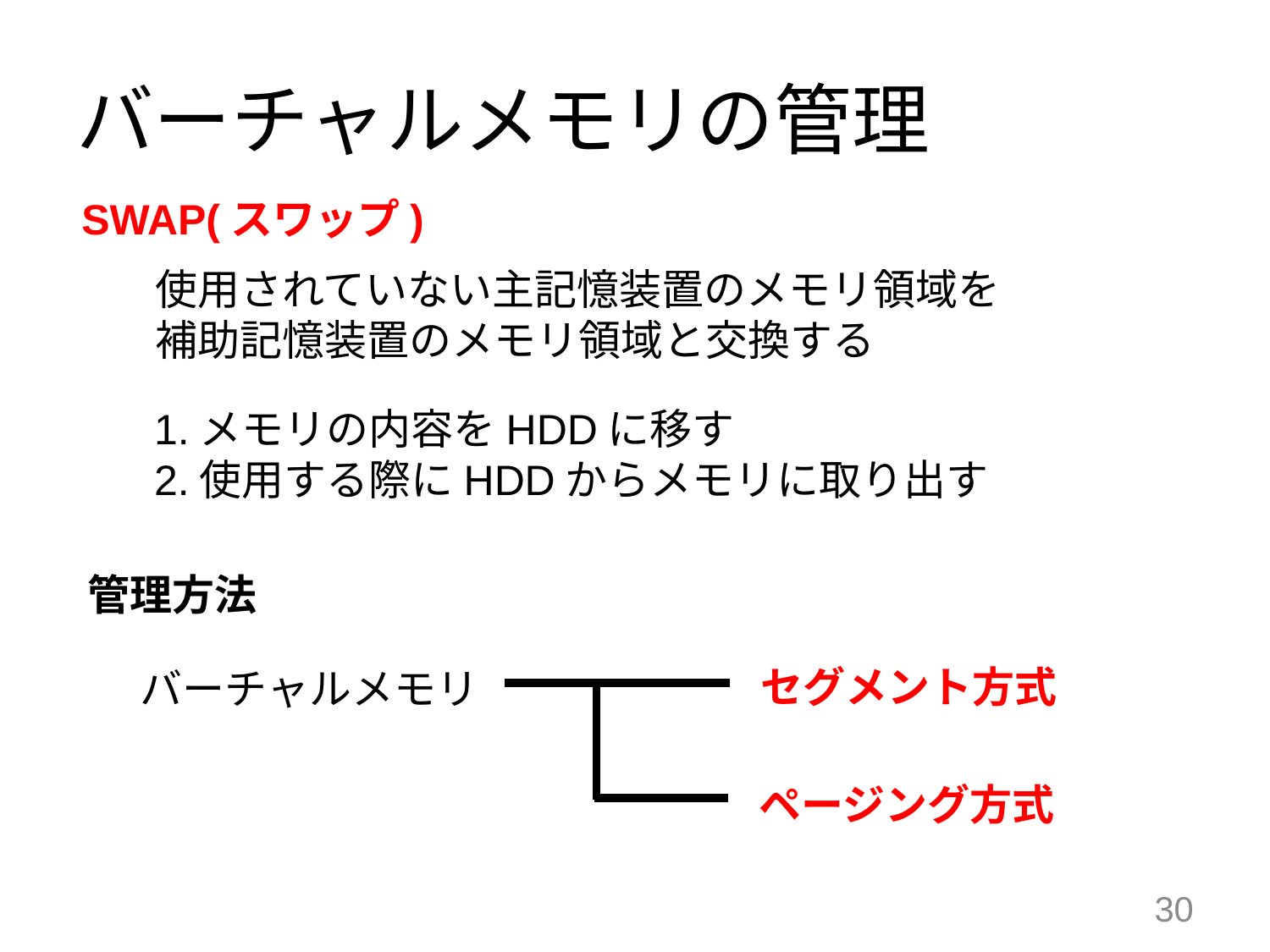

# バーチャルメモリの管理
SWAP(スワップ)
使用されていない主記憶装置のメモリ領域を
補助記憶装置のメモリ領域と交換する
1.メモリの内容をHDDに移す
2.使用する際にHDDからメモリに取り出す
管理方法
セグメント方式
バーチャルメモリ
ページング方式
30